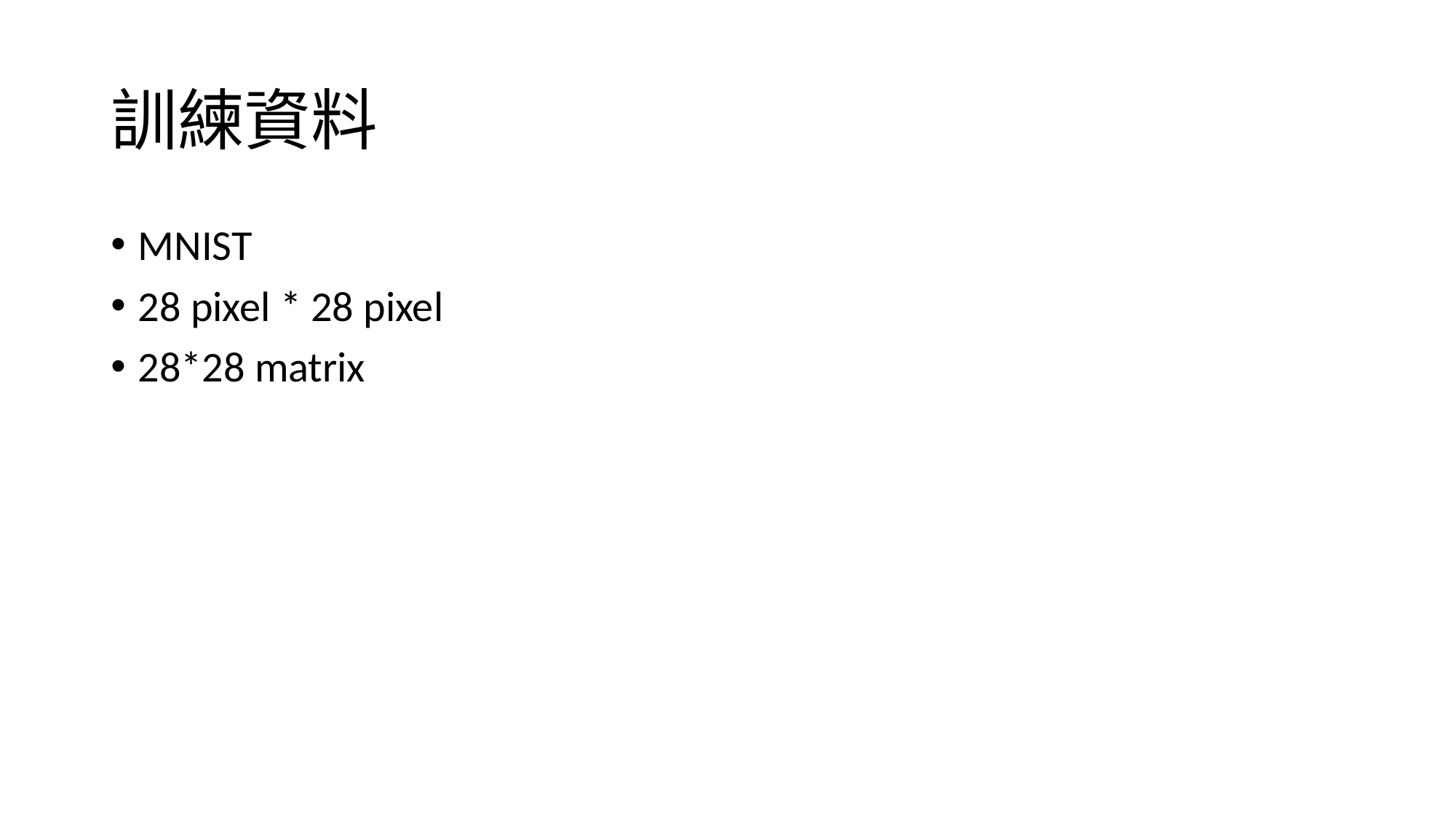

# 訓練資料
MNIST
28 pixel * 28 pixel
28*28 matrix